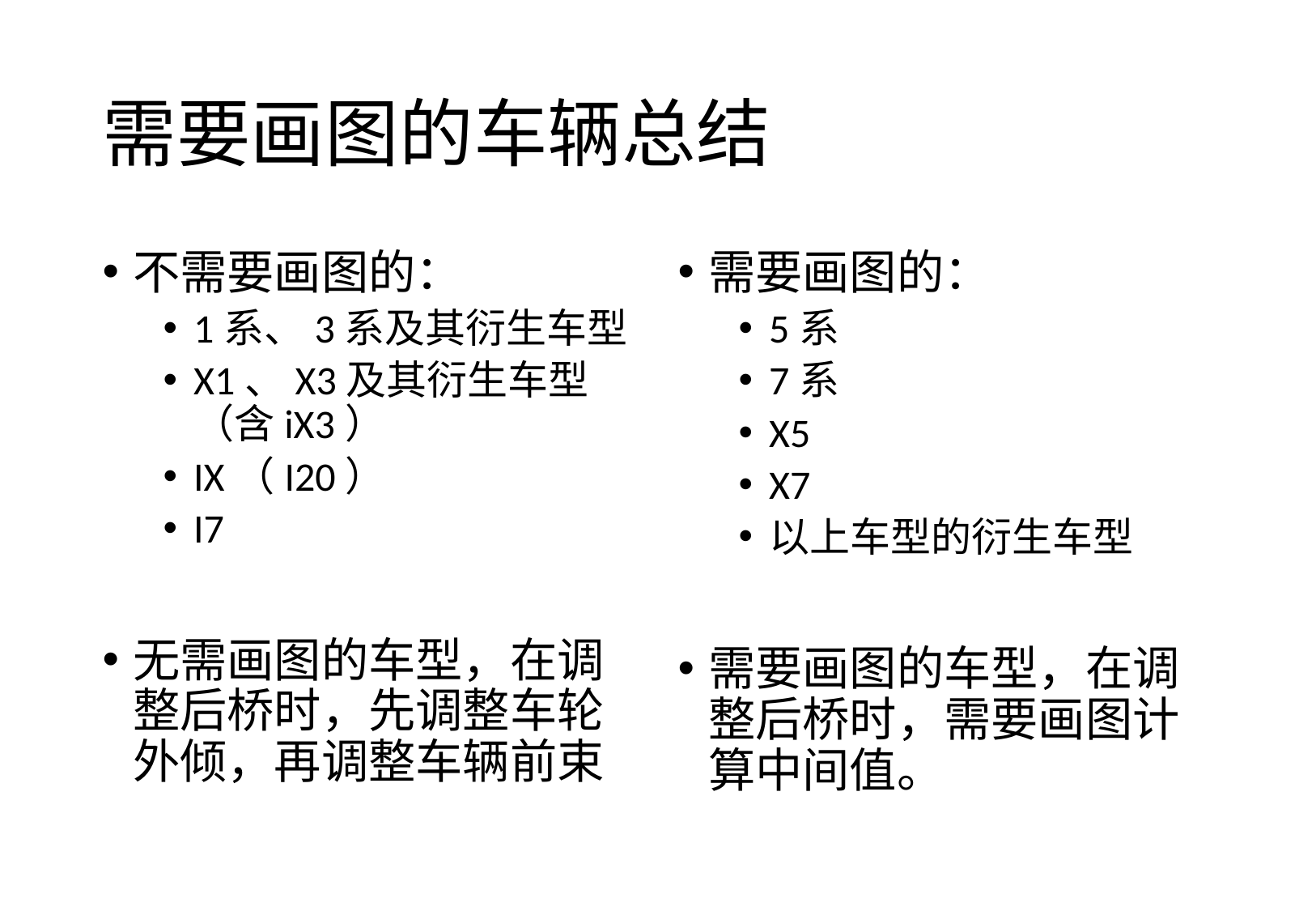

# 需要画图的车辆总结
不需要画图的：
1系、3系及其衍生车型
X1、X3及其衍生车型（含iX3）
IX（I20）
I7

无需画图的车型，在调整后桥时，先调整车轮外倾，再调整车辆前束
需要画图的：
5系
7系
X5
X7
以上车型的衍生车型

需要画图的车型，在调整后桥时，需要画图计算中间值。